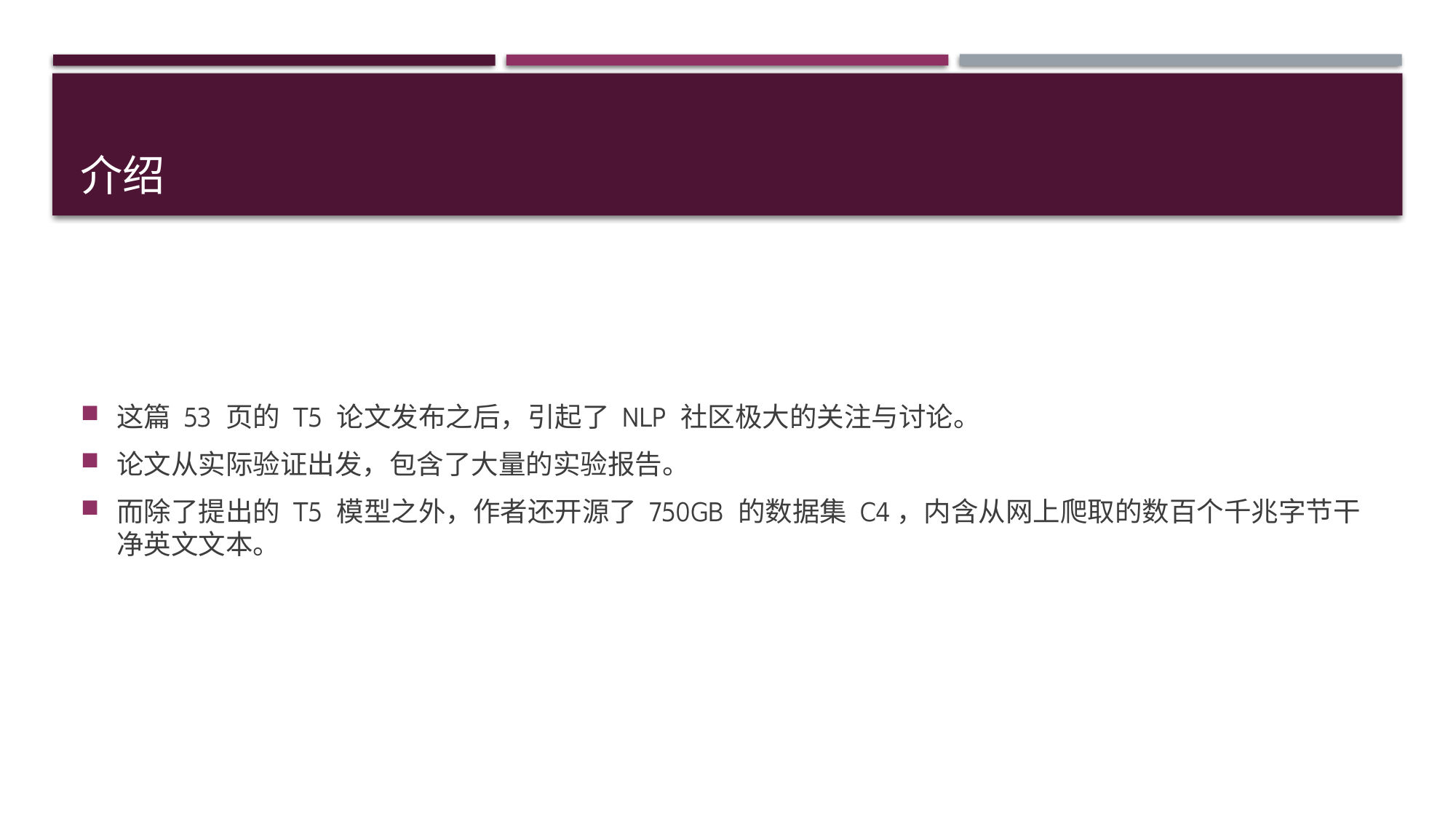

# 介绍
这篇 53 页的 T5 论文发布之后，引起了 NLP 社区极大的关注与讨论。
论文从实际验证出发，包含了大量的实验报告。
而除了提出的 T5 模型之外，作者还开源了 750GB 的数据集 C4，内含从网上爬取的数百个千兆字节干净英文文本。